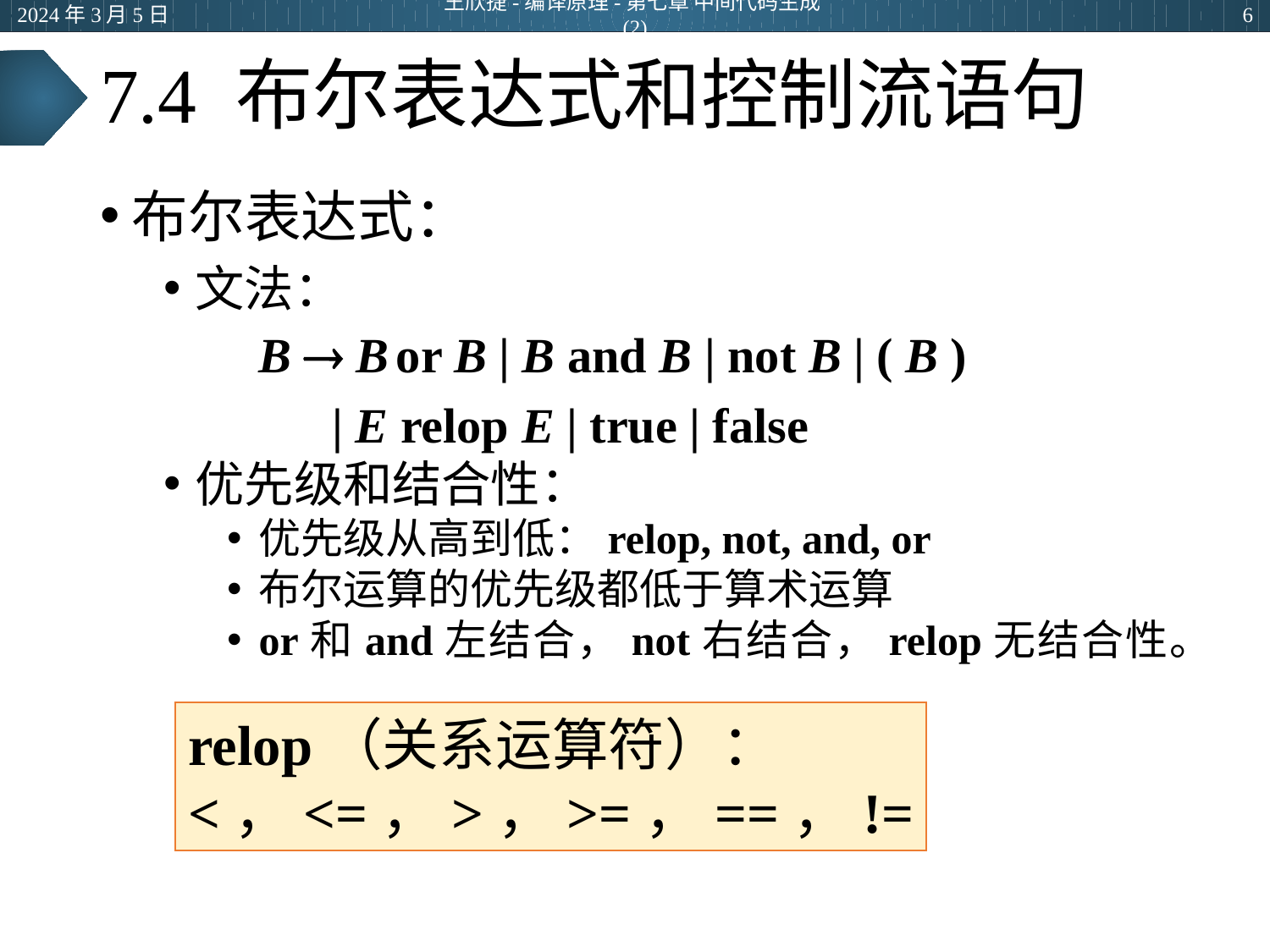

2024年3月5日
王欣捷-编译原理-第七章 中间代码生成(2)
6
# 7.4 布尔表达式和控制流语句
布尔表达式：
文法：
		B → B or B | B and B | not B | ( B )
		      | E relop E | true | false
优先级和结合性：
优先级从高到低：relop, not, and, or
布尔运算的优先级都低于算术运算
or和and左结合，not右结合，relop无结合性。

relop（关系运算符）：
<，<=，>，>=，==，!=